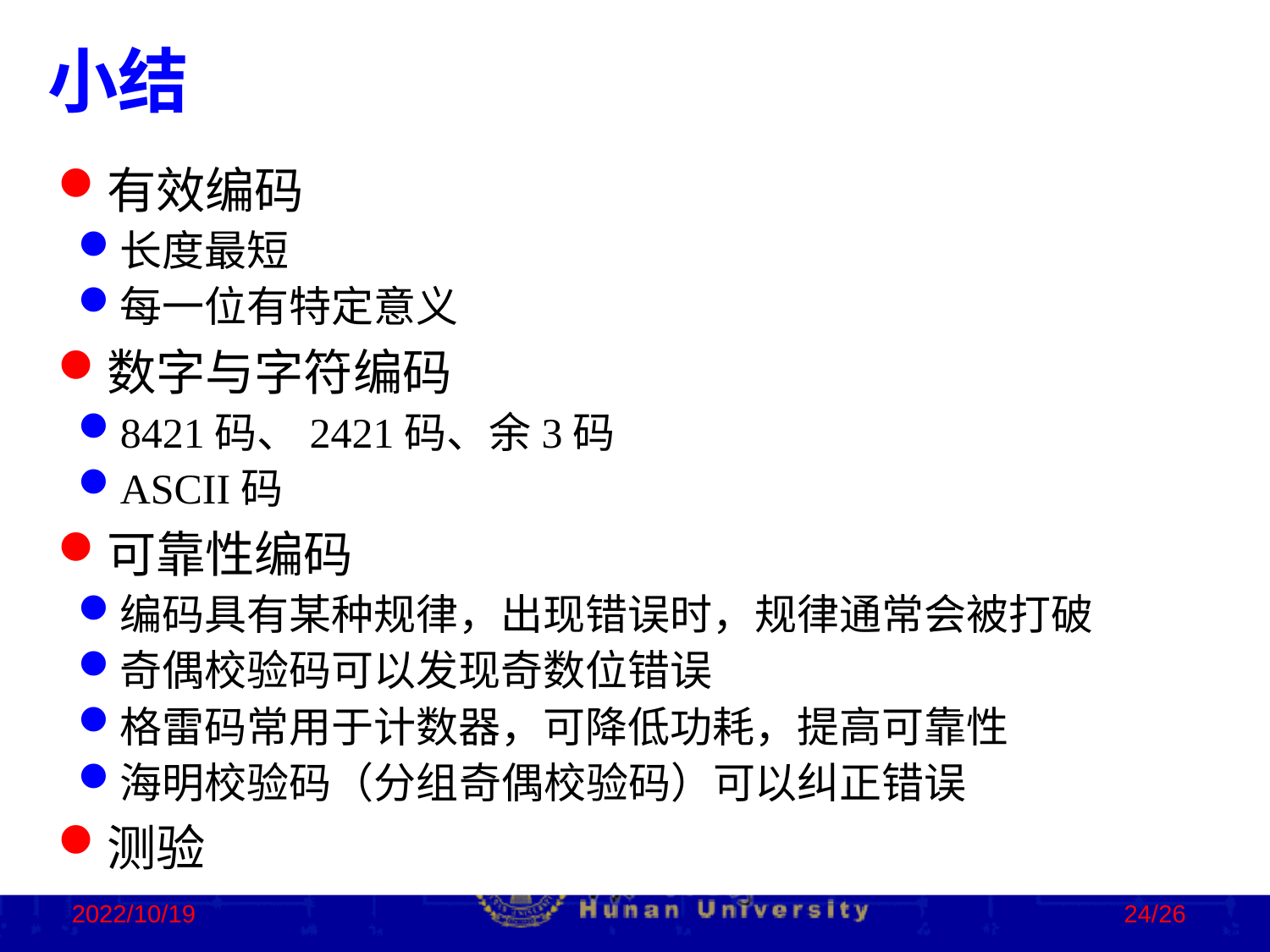

小结
有效编码
长度最短
每一位有特定意义
数字与字符编码
8421码、2421码、余3码
ASCII码
可靠性编码
编码具有某种规律，出现错误时，规律通常会被打破
奇偶校验码可以发现奇数位错误
格雷码常用于计数器，可降低功耗，提高可靠性
海明校验码（分组奇偶校验码）可以纠正错误
测验
2022/10/19
24/26